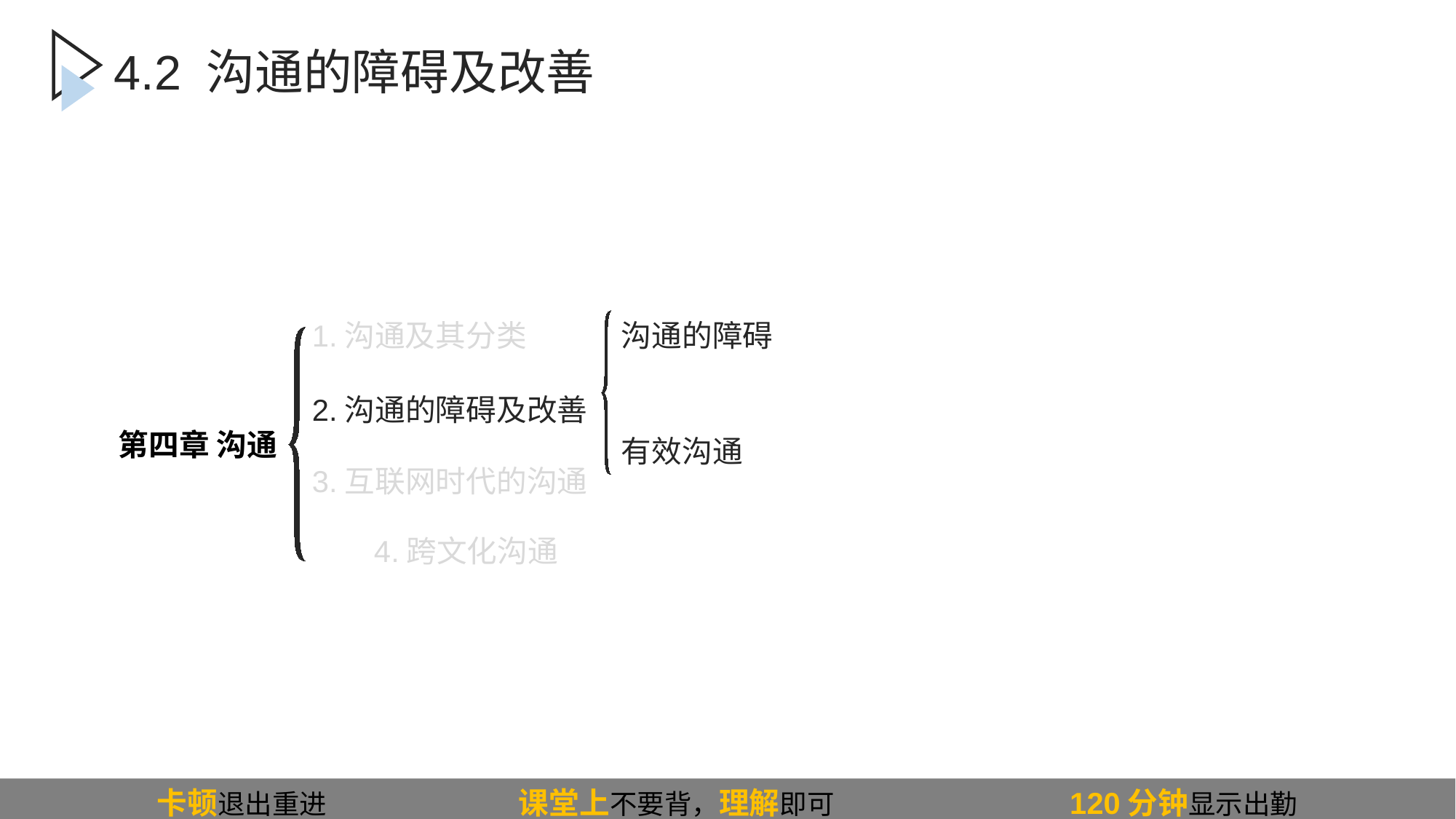

4.2 沟通的障碍及改善
1.沟通及其分类

2.沟通的障碍及改善
3.互联网时代的沟通
第四章 沟通

沟通的障碍
有效沟通
4.跨文化沟通